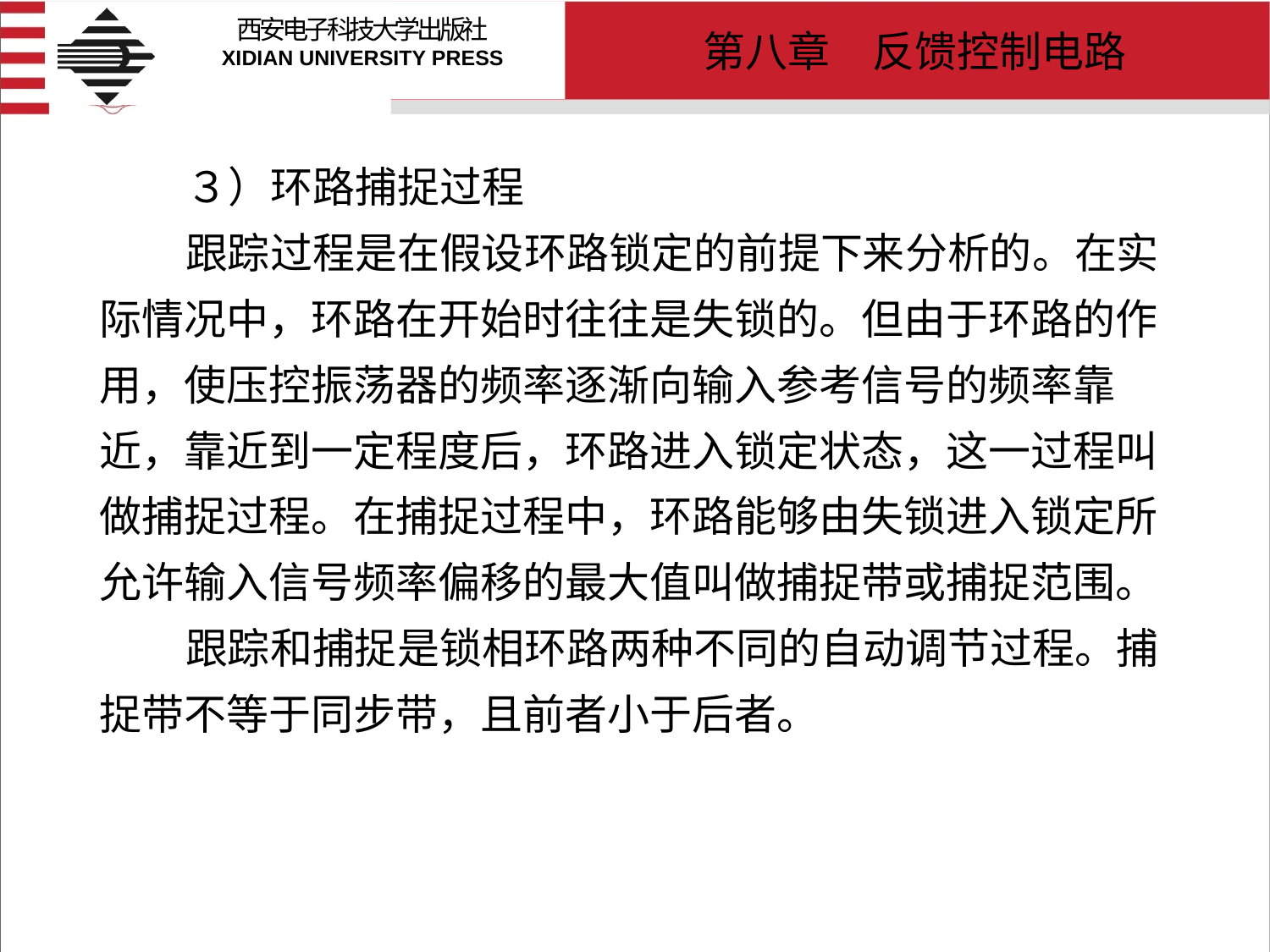

# ３）环路捕捉过程 跟踪过程是在假设环路锁定的前提下来分析的。在实际情况中，环路在开始时往往是失锁的。但由于环路的作用，使压控振荡器的频率逐渐向输入参考信号的频率靠近，靠近到一定程度后，环路进入锁定状态，这一过程叫做捕捉过程。在捕捉过程中，环路能够由失锁进入锁定所允许输入信号频率偏移的最大值叫做捕捉带或捕捉范围。 跟踪和捕捉是锁相环路两种不同的自动调节过程。捕捉带不等于同步带，且前者小于后者。